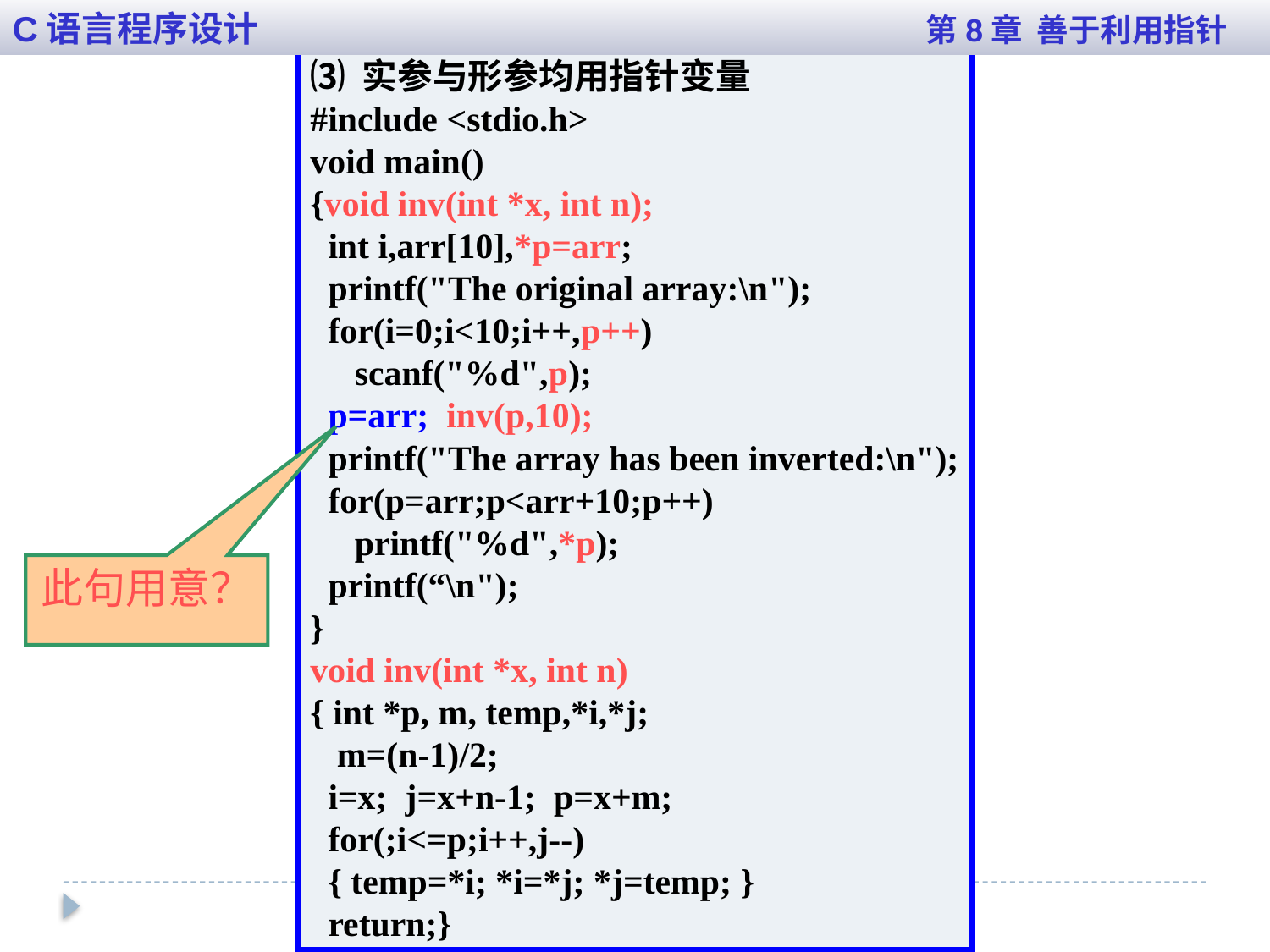

C语言程序设计                                                                                   第8章  善于利用指针
⑶ 实参与形参均用指针变量
#include <stdio.h>
void main()
{void inv(int *x, int n);
  int i,arr[10],*p=arr;
  printf("The original array:\n");
  for(i=0;i<10;i++,p++)
     scanf("%d",p);
  p=arr;  inv(p,10);
  printf("The array has been inverted:\n");
  for(p=arr;p<arr+10;p++)
     printf("%d",*p);
  printf(“\n");
}
void inv(int *x, int n)
{ int *p, m, temp,*i,*j;
   m=(n-1)/2;
  i=x;  j=x+n-1;  p=x+m;
  for(;i<=p;i++,j--)
  { temp=*i; *i=*j; *j=temp; }
  return;}
此句用意？